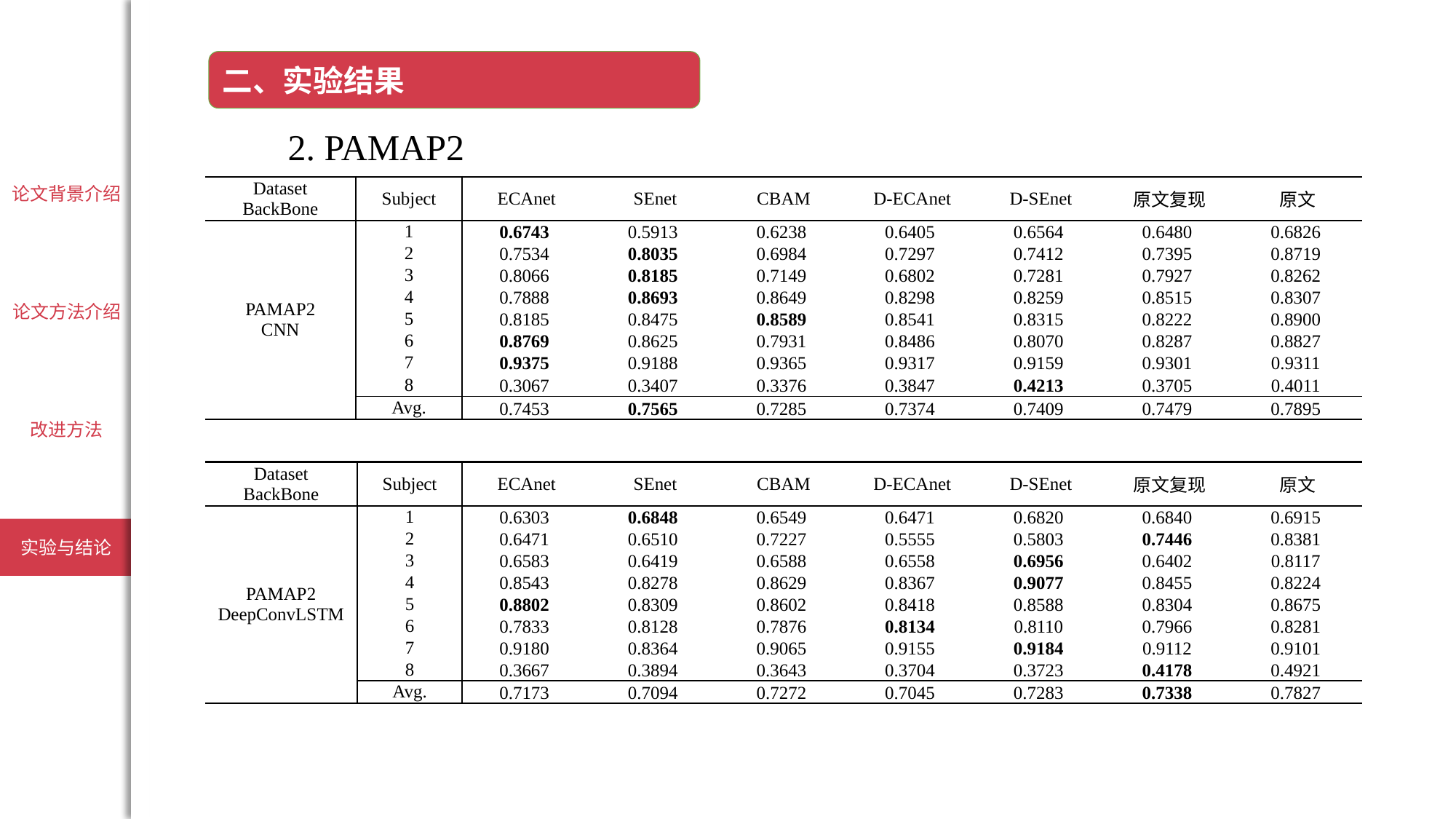

二、实验结果
2. PAMAP2
论文背景介绍
论文方法介绍
改进方法
实验与结论
| Dataset BackBone | Subject | ECAnet | SEnet | CBAM | D-ECAnet | D-SEnet | 原文复现 | 原文 |
| --- | --- | --- | --- | --- | --- | --- | --- | --- |
| PAMAP2 CNN | 1 | 0.6743 | 0.5913 | 0.6238 | 0.6405 | 0.6564 | 0.6480 | 0.6826 |
|  | 2 | 0.7534 | 0.8035 | 0.6984 | 0.7297 | 0.7412 | 0.7395 | 0.8719 |
|  | 3 | 0.8066 | 0.8185 | 0.7149 | 0.6802 | 0.7281 | 0.7927 | 0.8262 |
|  | 4 | 0.7888 | 0.8693 | 0.8649 | 0.8298 | 0.8259 | 0.8515 | 0.8307 |
|  | 5 | 0.8185 | 0.8475 | 0.8589 | 0.8541 | 0.8315 | 0.8222 | 0.8900 |
|  | 6 | 0.8769 | 0.8625 | 0.7931 | 0.8486 | 0.8070 | 0.8287 | 0.8827 |
|  | 7 | 0.9375 | 0.9188 | 0.9365 | 0.9317 | 0.9159 | 0.9301 | 0.9311 |
|  | 8 | 0.3067 | 0.3407 | 0.3376 | 0.3847 | 0.4213 | 0.3705 | 0.4011 |
|  | Avg. | 0.7453 | 0.7565 | 0.7285 | 0.7374 | 0.7409 | 0.7479 | 0.7895 |
| Dataset BackBone | Subject | ECAnet | SEnet | CBAM | D-ECAnet | D-SEnet | 原文复现 | 原文 |
| --- | --- | --- | --- | --- | --- | --- | --- | --- |
| PAMAP2 DeepConvLSTM | 1 | 0.6303 | 0.6848 | 0.6549 | 0.6471 | 0.6820 | 0.6840 | 0.6915 |
|  | 2 | 0.6471 | 0.6510 | 0.7227 | 0.5555 | 0.5803 | 0.7446 | 0.8381 |
|  | 3 | 0.6583 | 0.6419 | 0.6588 | 0.6558 | 0.6956 | 0.6402 | 0.8117 |
|  | 4 | 0.8543 | 0.8278 | 0.8629 | 0.8367 | 0.9077 | 0.8455 | 0.8224 |
|  | 5 | 0.8802 | 0.8309 | 0.8602 | 0.8418 | 0.8588 | 0.8304 | 0.8675 |
|  | 6 | 0.7833 | 0.8128 | 0.7876 | 0.8134 | 0.8110 | 0.7966 | 0.8281 |
|  | 7 | 0.9180 | 0.8364 | 0.9065 | 0.9155 | 0.9184 | 0.9112 | 0.9101 |
|  | 8 | 0.3667 | 0.3894 | 0.3643 | 0.3704 | 0.3723 | 0.4178 | 0.4921 |
|  | Avg. | 0.7173 | 0.7094 | 0.7272 | 0.7045 | 0.7283 | 0.7338 | 0.7827 |